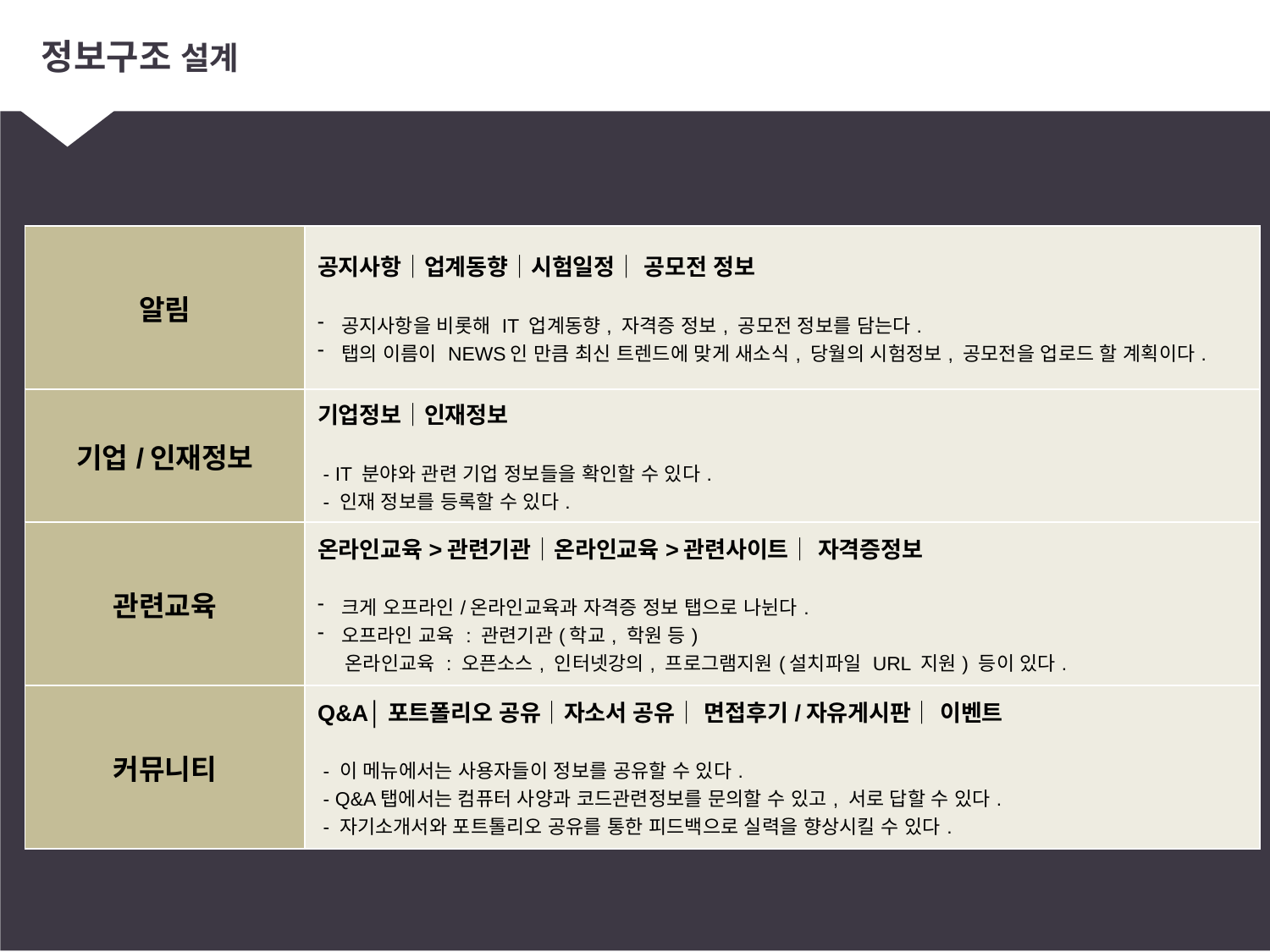

# 정보구조 설계
| 알림 | 공지사항│업계동향│시험일정│ 공모전 정보 공지사항을 비롯해 IT 업계동향, 자격증 정보, 공모전 정보를 담는다. 탭의 이름이 NEWS인 만큼 최신 트렌드에 맞게 새소식, 당월의 시험정보, 공모전을 업로드 할 계획이다. |
| --- | --- |
| 기업/인재정보 | 기업정보│인재정보 - IT 분야와 관련 기업 정보들을 확인할 수 있다. - 인재 정보를 등록할 수 있다. |
| 관련교육 | 온라인교육>관련기관│온라인교육>관련사이트│ 자격증정보 크게 오프라인/온라인교육과 자격증 정보 탭으로 나뉜다. 오프라인 교육 : 관련기관(학교, 학원 등) 온라인교육 : 오픈소스, 인터넷강의, 프로그램지원(설치파일 URL 지원) 등이 있다. |
| 커뮤니티 | Q&A│포트폴리오 공유│자소서 공유│ 면접후기/자유게시판│ 이벤트 - 이 메뉴에서는 사용자들이 정보를 공유할 수 있다. - Q&A탭에서는 컴퓨터 사양과 코드관련정보를 문의할 수 있고, 서로 답할 수 있다. - 자기소개서와 포트톨리오 공유를 통한 피드백으로 실력을 향상시킬 수 있다. |